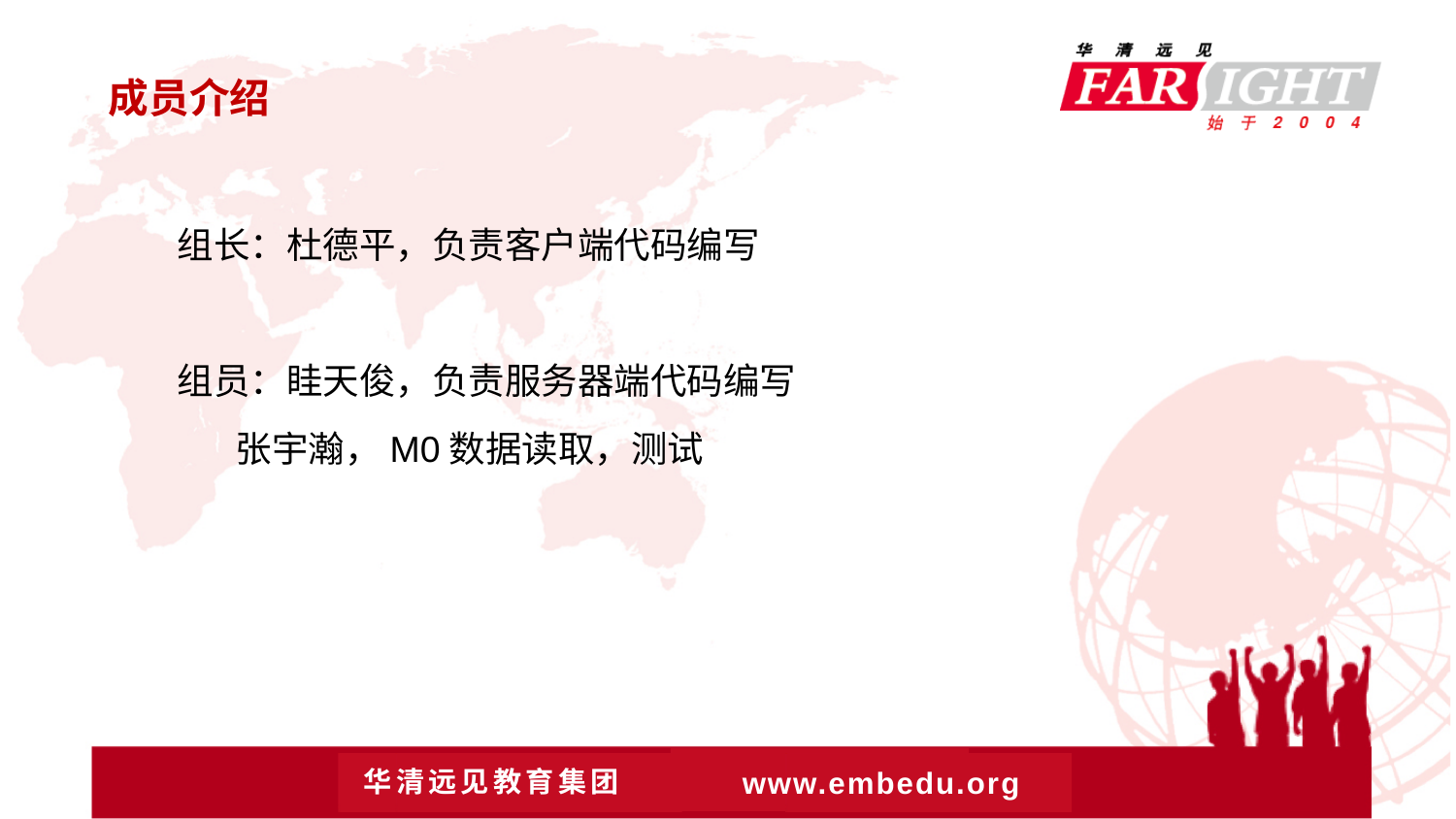

# 成员介绍
组长：杜德平，负责客户端代码编写

组员：眭天俊，负责服务器端代码编写
      张宇瀚，M0数据读取，测试